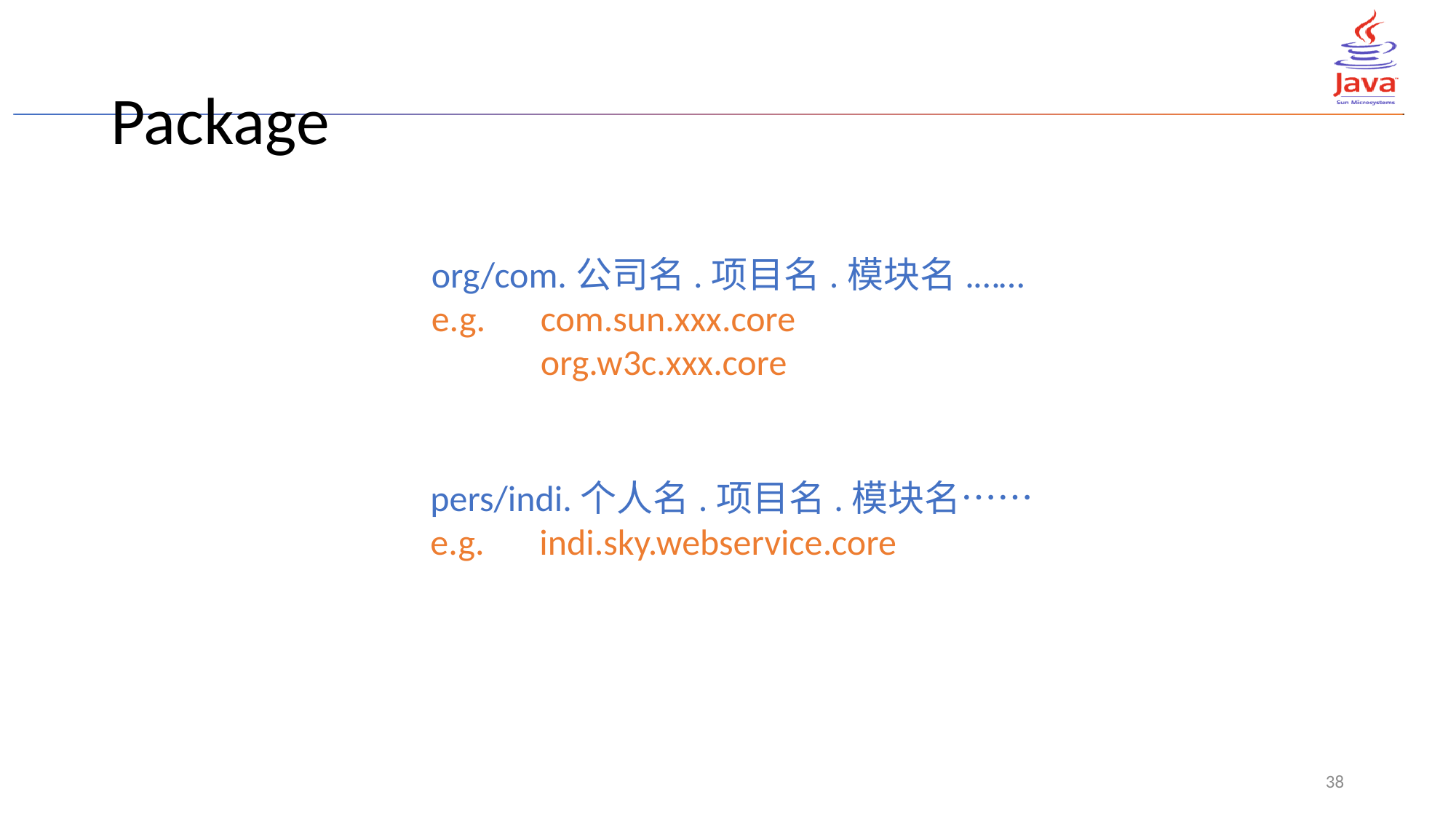

# Package
org/com.公司名.项目名.模块名.……
e.g. 	com.sun.xxx.core
        	org.w3c.xxx.core
pers/indi.个人名.项目名.模块名……
e.g. 	indi.sky.webservice.core
38